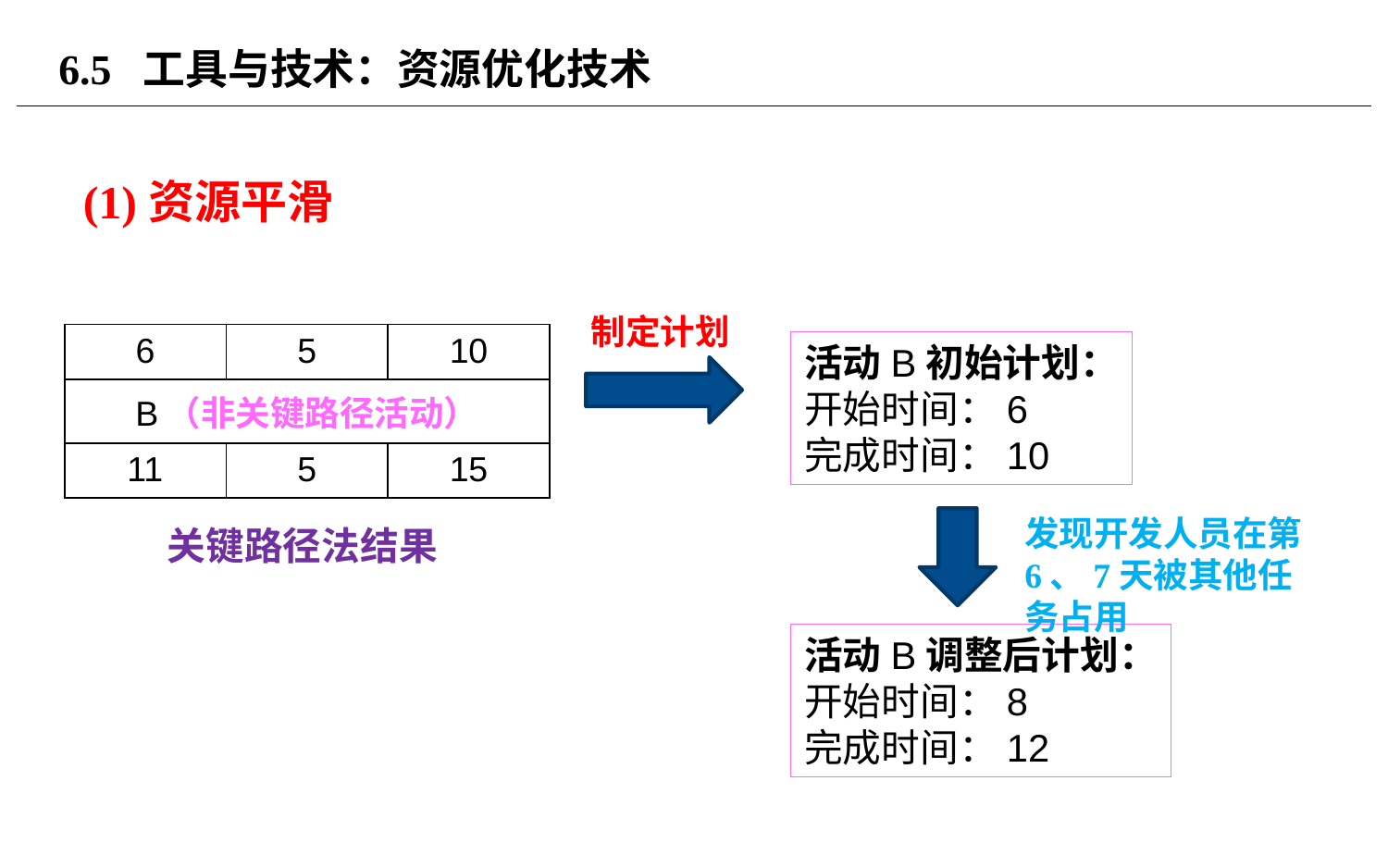

# 6.5  工具与技术：资源优化技术
(1)资源平滑
制定计划
| 6 | 5 | 10 |
| --- | --- | --- |
| B（非关键路径活动） |  |  |
| 11 | 5 | 15 |
活动B初始计划：
开始时间：6
完成时间：10

发现开发人员在第6、7天被其他任务占用

关键路径法结果
活动B调整后计划：
开始时间：8
完成时间：12